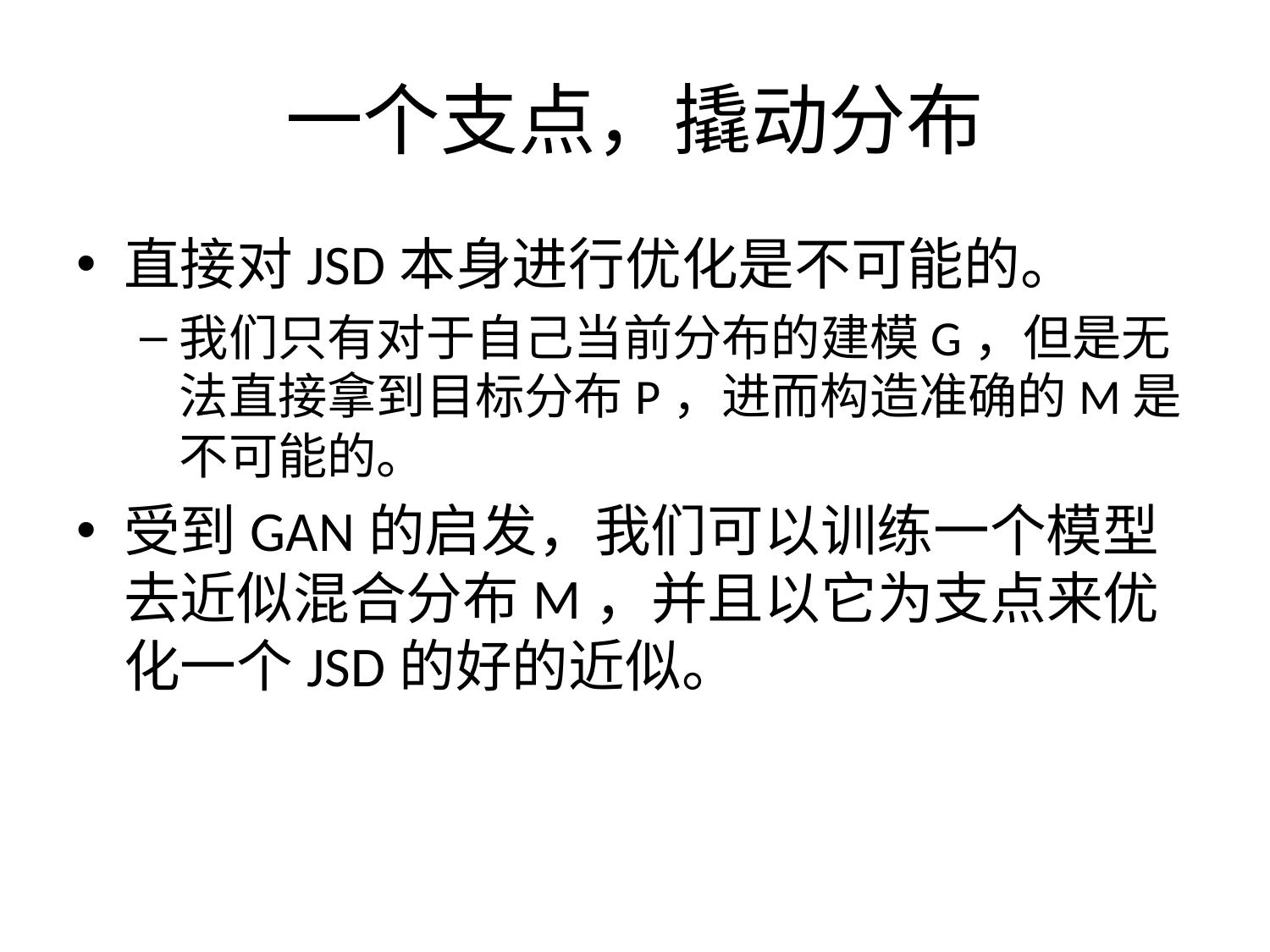

# 一个支点，撬动分布
直接对JSD本身进行优化是不可能的。
我们只有对于自己当前分布的建模G，但是无法直接拿到目标分布P，进而构造准确的M是不可能的。
受到GAN的启发，我们可以训练一个模型去近似混合分布M，并且以它为支点来优化一个JSD的好的近似。